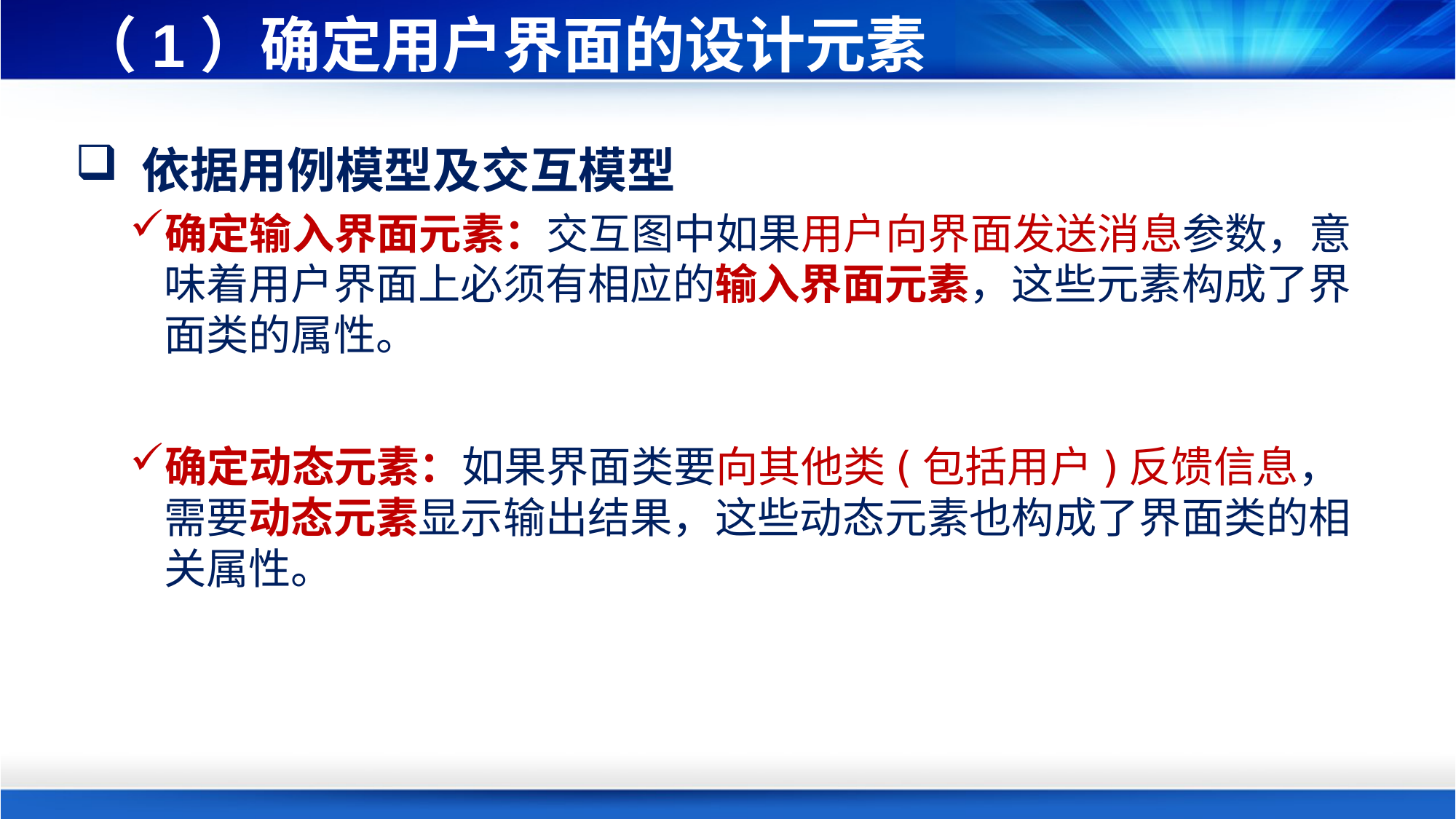

# （1）确定用户界面的设计元素
 依据用例模型及交互模型
确定输入界面元素：交互图中如果用户向界面发送消息参数，意味着用户界面上必须有相应的输入界面元素，这些元素构成了界面类的属性。

确定动态元素：如果界面类要向其他类(包括用户)反馈信息，需要动态元素显示输出结果，这些动态元素也构成了界面类的相关属性。